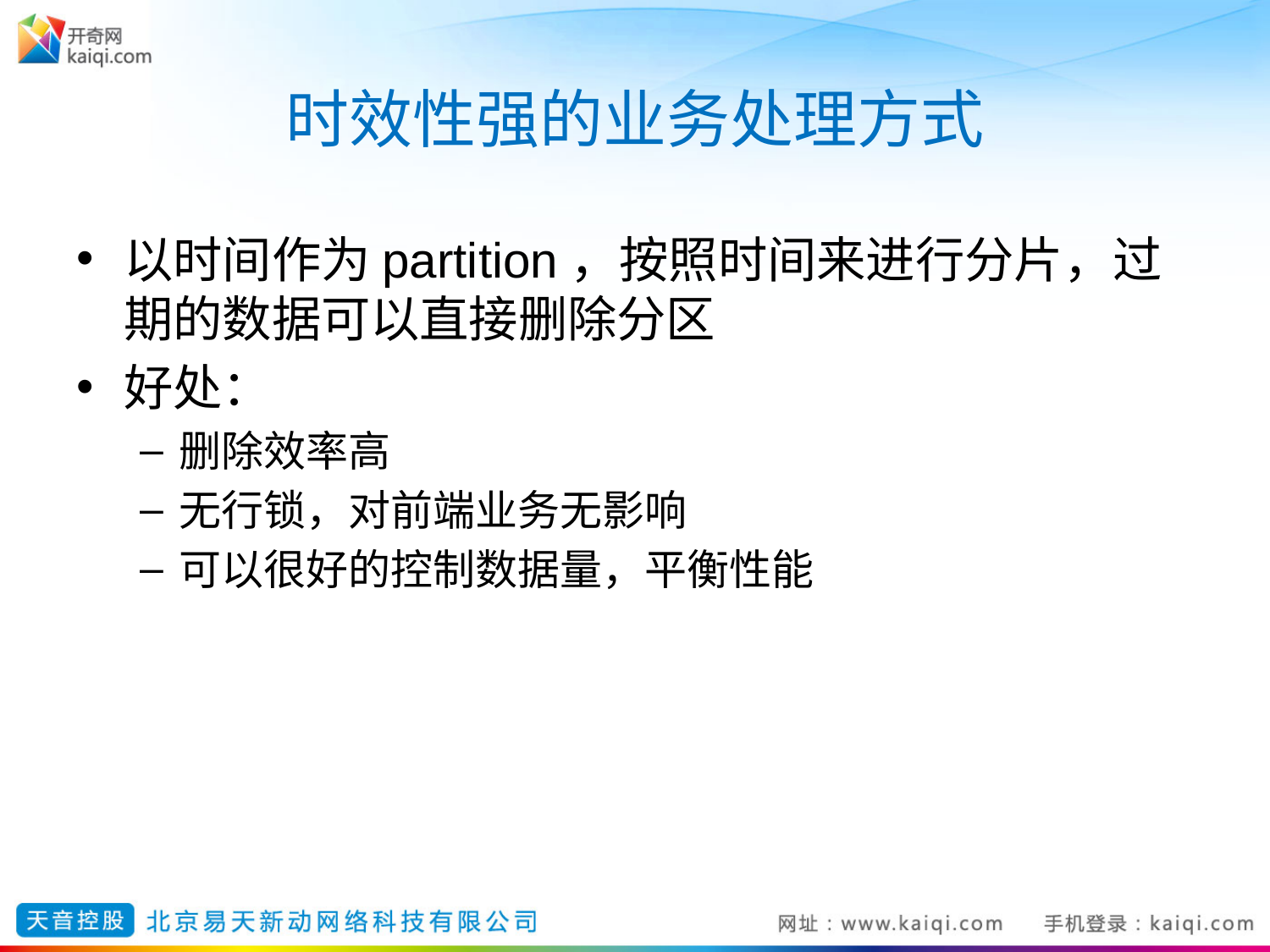

# 时效性强的业务处理方式
以时间作为partition，按照时间来进行分片，过期的数据可以直接删除分区
好处：
删除效率高
无行锁，对前端业务无影响
可以很好的控制数据量，平衡性能